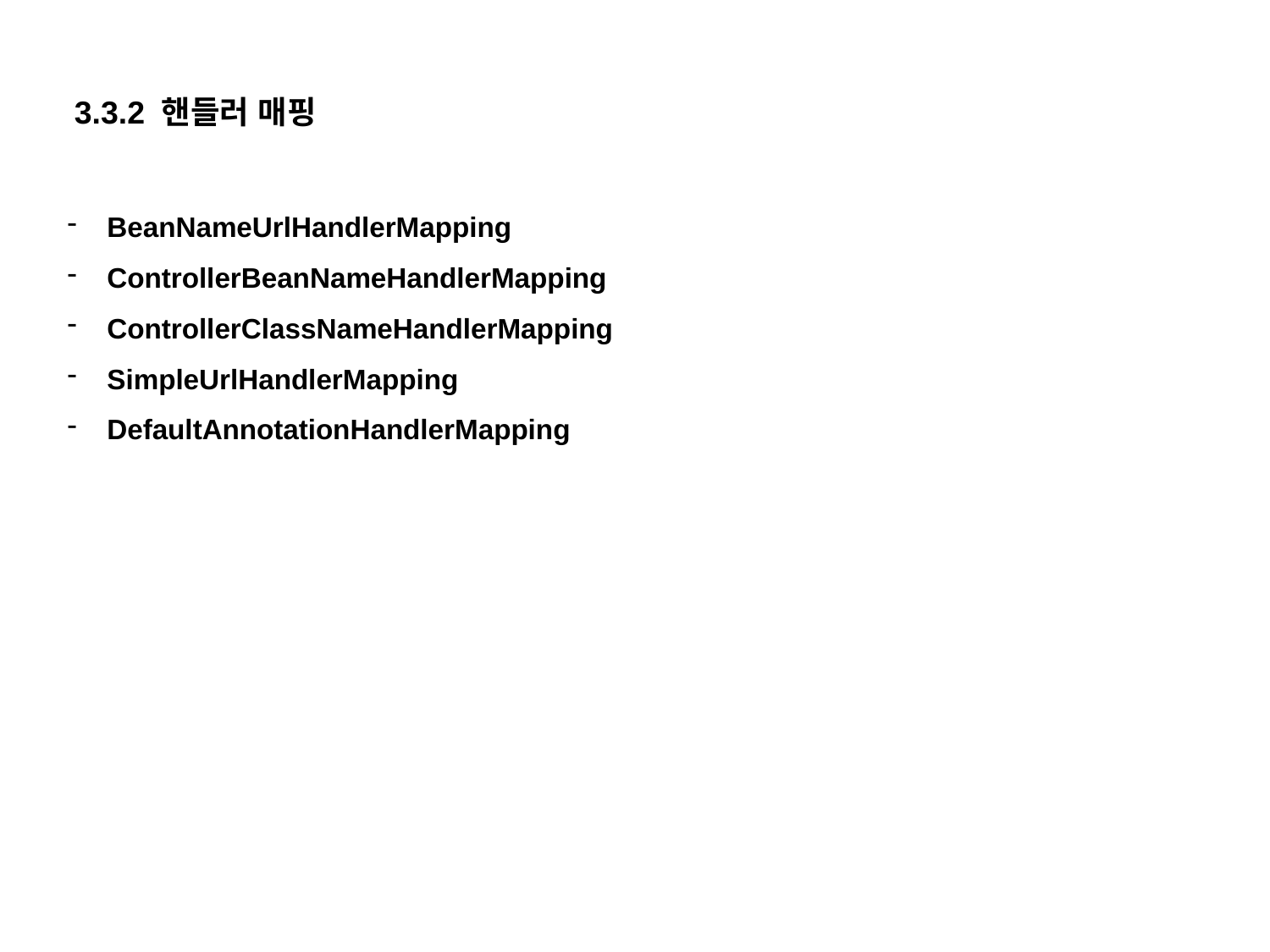

3.3.2 핸들러 매핑
BeanNameUrlHandlerMapping
ControllerBeanNameHandlerMapping
ControllerClassNameHandlerMapping
SimpleUrlHandlerMapping
DefaultAnnotationHandlerMapping